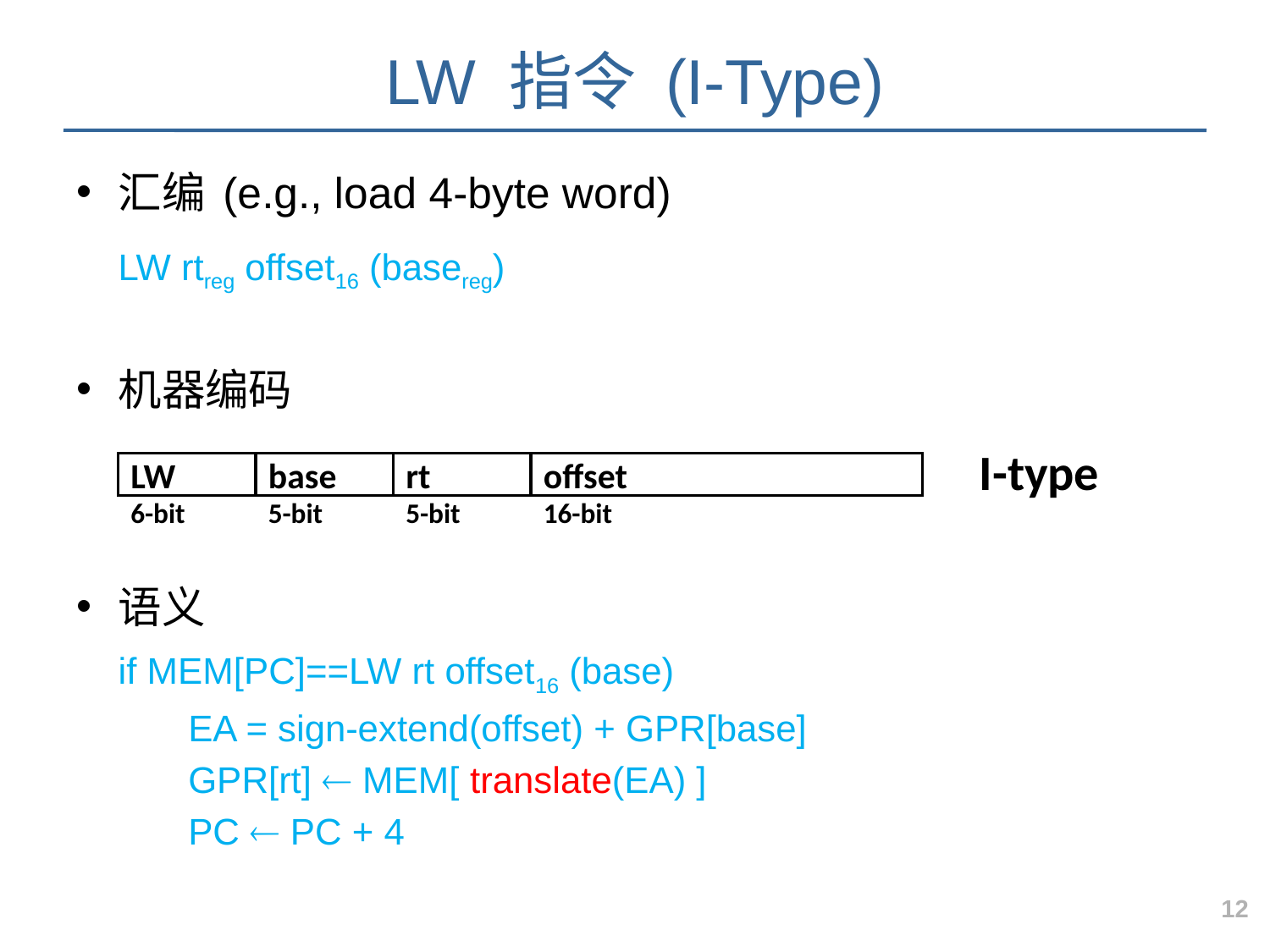

# LW 指令 (I-Type)
汇编 (e.g., load 4-byte word)
	LW rtreg offset16 (basereg)

机器编码

语义
	if MEM[PC]==LW rt offset16 (base)
EA = sign-extend(offset) + GPR[base]
GPR[rt] ← MEM[ translate(EA) ]
PC ← PC + 4

I-type
LW
6-bit
base
5-bit
rt
5-bit
offset
16-bit
12